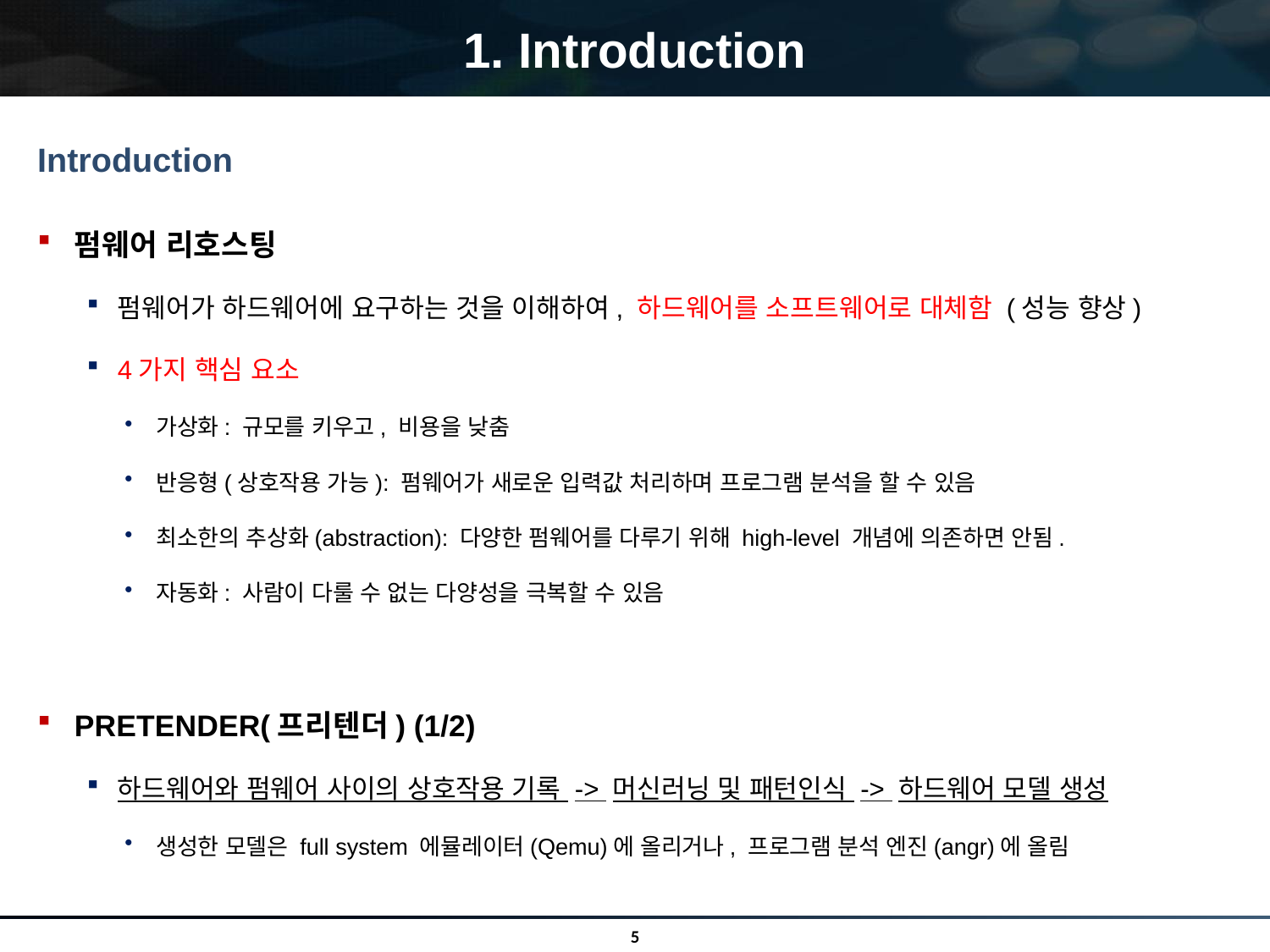

# 1. Introduction
Introduction
펌웨어 리호스팅
펌웨어가 하드웨어에 요구하는 것을 이해하여, 하드웨어를 소프트웨어로 대체함 (성능 향상)
4가지 핵심 요소
가상화: 규모를 키우고, 비용을 낮춤
반응형(상호작용 가능): 펌웨어가 새로운 입력값 처리하며 프로그램 분석을 할 수 있음
최소한의 추상화(abstraction): 다양한 펌웨어를 다루기 위해 high-level 개념에 의존하면 안됨.
자동화: 사람이 다룰 수 없는 다양성을 극복할 수 있음

PRETENDER(프리텐더) (1/2)
하드웨어와 펌웨어 사이의 상호작용 기록 -> 머신러닝 및 패턴인식 -> 하드웨어 모델 생성
생성한 모델은 full system 에뮬레이터(Qemu)에 올리거나, 프로그램 분석 엔진(angr)에 올림